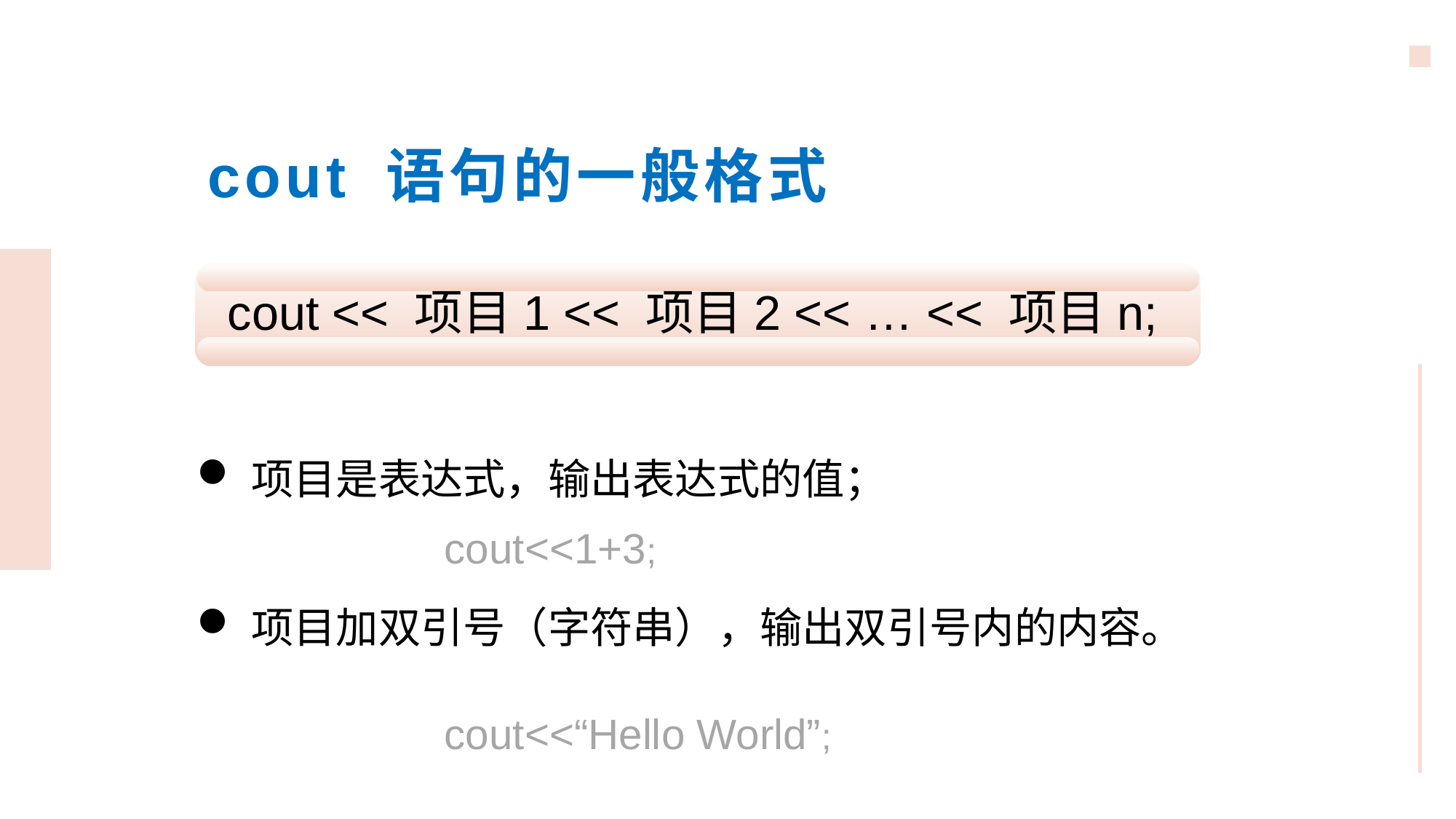

cout 语句的一般格式

cout << 项目1 << 项目2 << … << 项目n;
项目是表达式，输出表达式的值；
cout<<1+3;
项目加双引号（字符串），输出双引号内的内容。
cout<<“Hello World”;